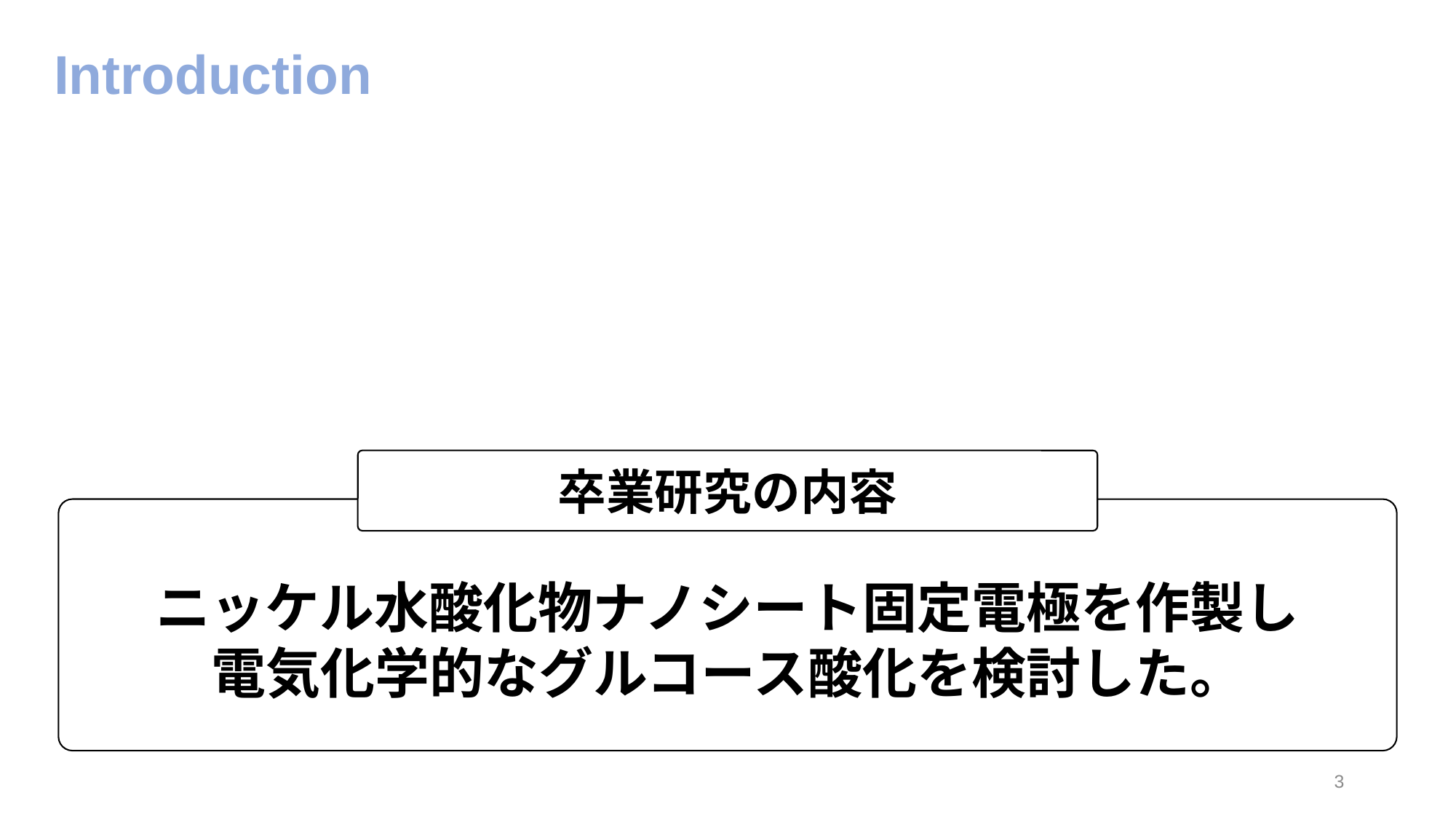

# Introduction
卒業研究の内容

ニッケル水酸化物ナノシート固定電極を作製し
電気化学的なグルコース酸化を検討した。
3